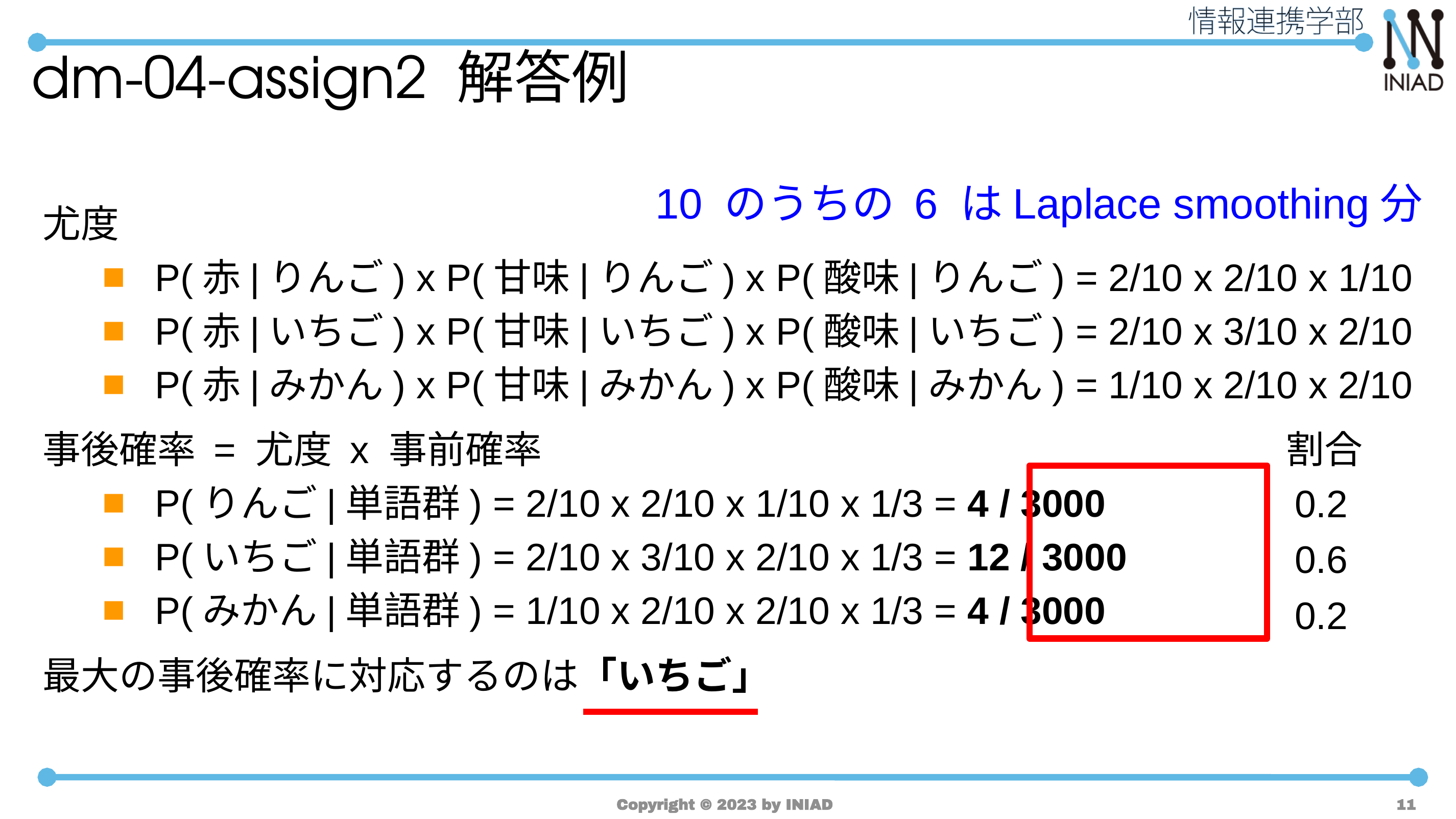

# dm-04-assign2 解答例
10 のうちの 6 はLaplace smoothing分
尤度
P(赤|りんご) x P(甘味|りんご) x P(酸味|りんご) = 2/10 x 2/10 x 1/10
P(赤|いちご) x P(甘味|いちご) x P(酸味|いちご) = 2/10 x 3/10 x 2/10
P(赤|みかん) x P(甘味|みかん) x P(酸味|みかん) = 1/10 x 2/10 x 2/10
事後確率 = 尤度 x 事前確率
P(りんご|単語群) = 2/10 x 2/10 x 1/10 x 1/3 = 4 / 3000
P(いちご|単語群) = 2/10 x 3/10 x 2/10 x 1/3 = 12 / 3000
P(みかん|単語群) = 1/10 x 2/10 x 2/10 x 1/3 = 4 / 3000
最大の事後確率に対応するのは「いちご」
割合

0.2
0.6
0.2
Copyright © 2023 by INIAD
11